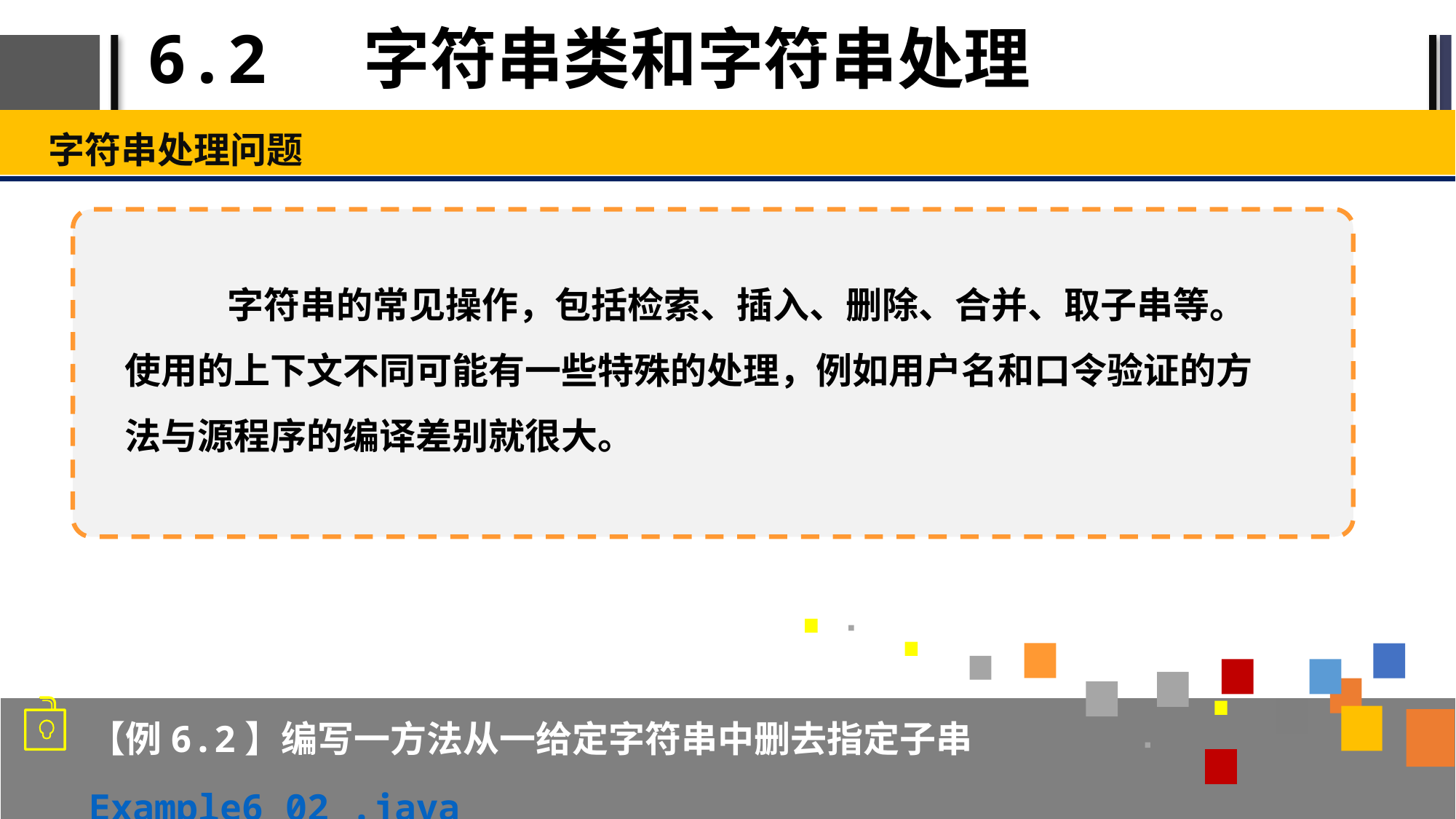

# 6.2  字符串类和字符串处理

字符串处理问题

 字符串的常见操作，包括检索、插入、删除、合并、取子串等。使用的上下文不同可能有一些特殊的处理，例如用户名和口令验证的方法与源程序的编译差别就很大。

【例6.2】编写一方法从一给定字符串中删去指定子串Example6_02 .java